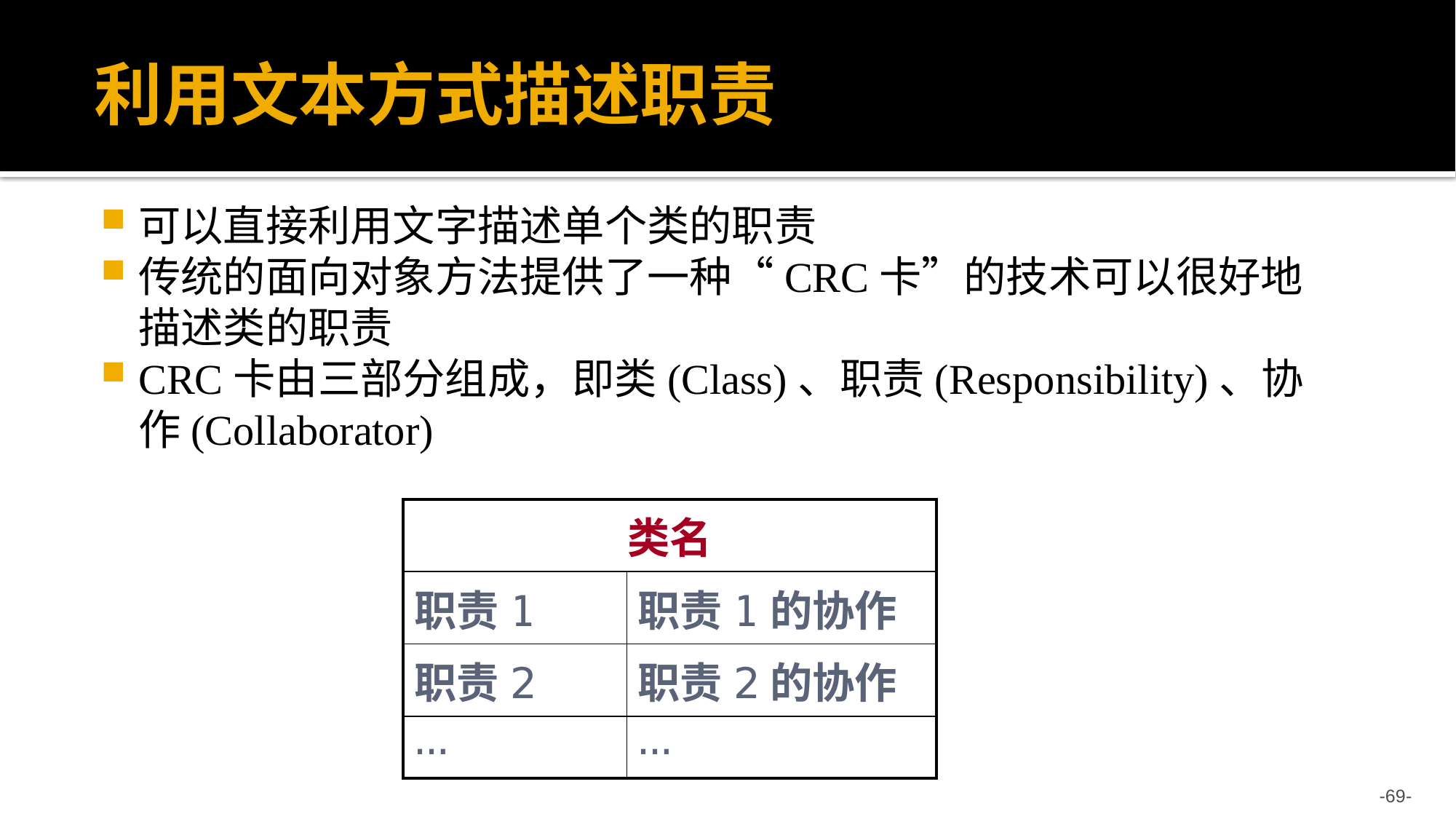

# 利用文本方式描述职责
可以直接利用文字描述单个类的职责
传统的面向对象方法提供了一种“CRC卡”的技术可以很好地描述类的职责
CRC卡由三部分组成，即类(Class)、职责(Responsibility)、协作(Collaborator)

| 类名 |  |
| --- | --- |
| 职责1 | 职责1的协作 |
| 职责2 | 职责2的协作 |
| … | … |
-69-